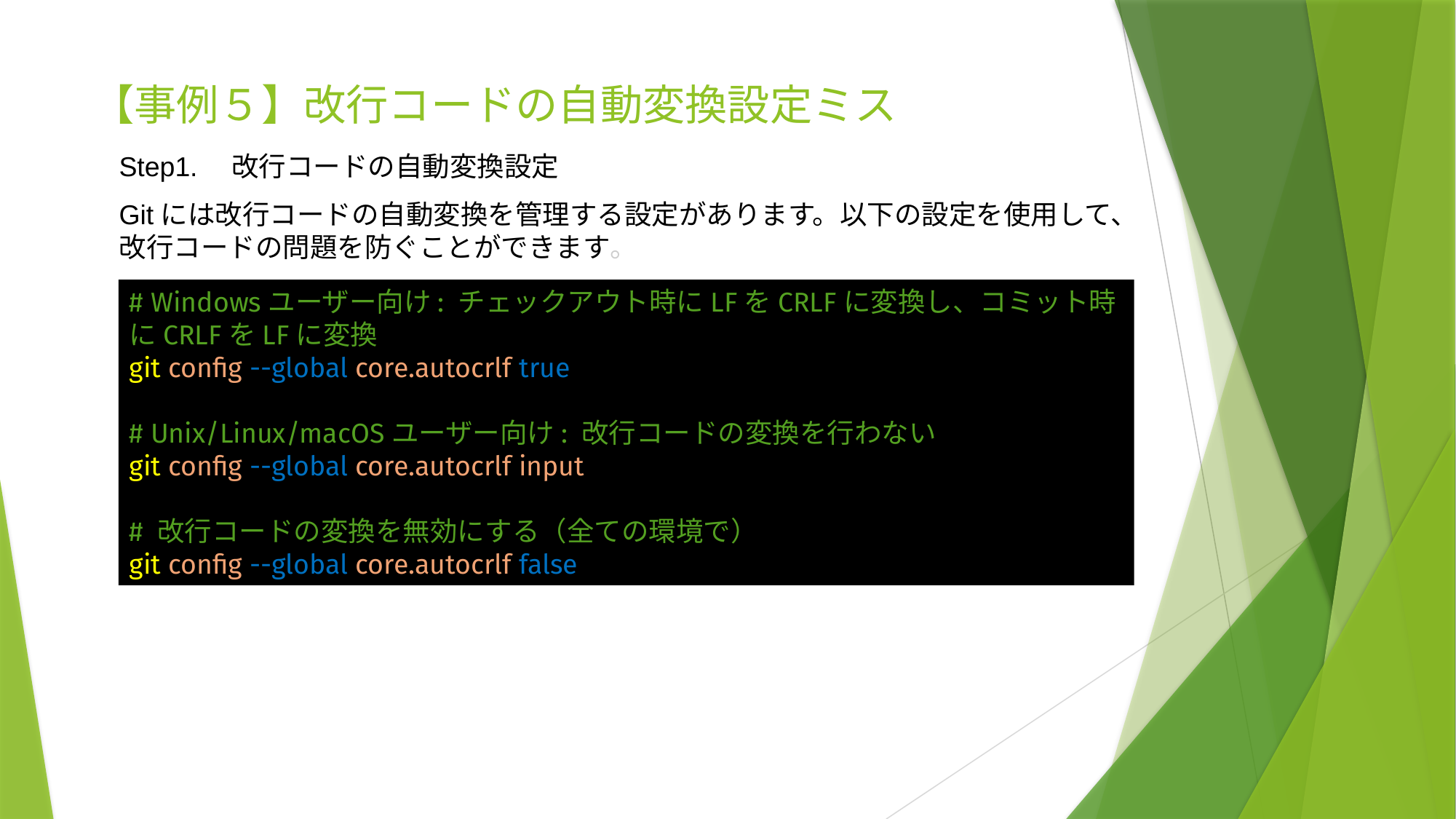

# 【事例５】改行コードの自動変換設定ミス
Step1.　改行コードの自動変換設定
Gitには改行コードの自動変換を管理する設定があります。以下の設定を使用して、改行コードの問題を防ぐことができます。
# Windowsユーザー向け: チェックアウト時にLFをCRLFに変換し、コミット時にCRLFをLFに変換
git config --global core.autocrlf true

# Unix/Linux/macOSユーザー向け: 改行コードの変換を行わない
git config --global core.autocrlf input

# 改行コードの変換を無効にする（全ての環境で）
git config --global core.autocrlf false